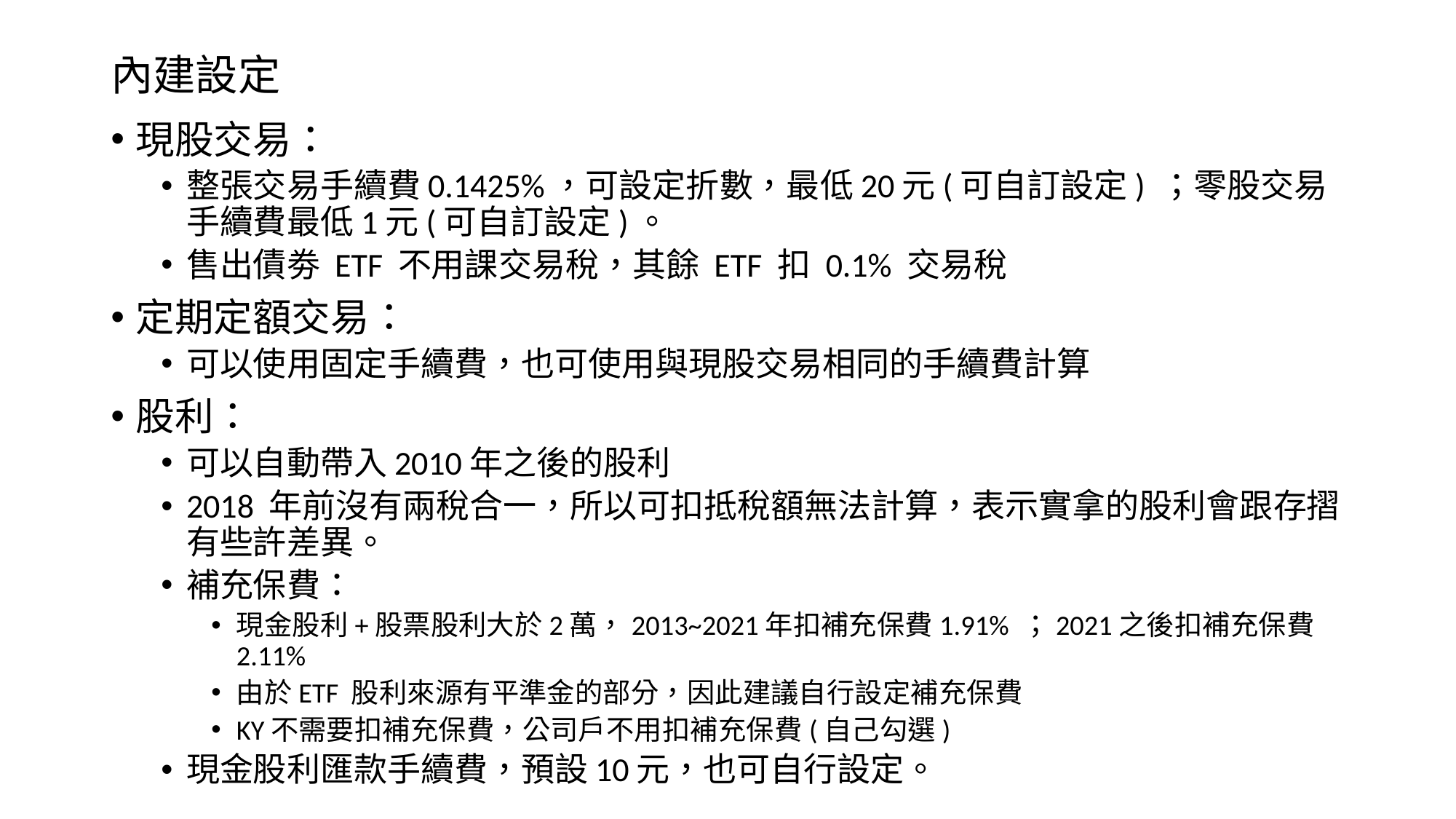

# 內建設定
現股交易：
整張交易手續費0.1425%，可設定折數，最低20元(可自訂設定) ；零股交易手續費最低1元(可自訂設定)。
售出債劵 ETF 不用課交易稅，其餘 ETF 扣 0.1% 交易稅
定期定額交易：
可以使用固定手續費，也可使用與現股交易相同的手續費計算
股利：
可以自動帶入2010年之後的股利
2018 年前沒有兩稅合一，所以可扣抵稅額無法計算，表示實拿的股利會跟存摺有些許差異。
補充保費：
現金股利+股票股利大於2萬，2013~2021年扣補充保費1.91% ；2021之後扣補充保費2.11%
由於ETF 股利來源有平準金的部分，因此建議自行設定補充保費
KY不需要扣補充保費，公司戶不用扣補充保費(自己勾選)
現金股利匯款手續費，預設10元，也可自行設定。